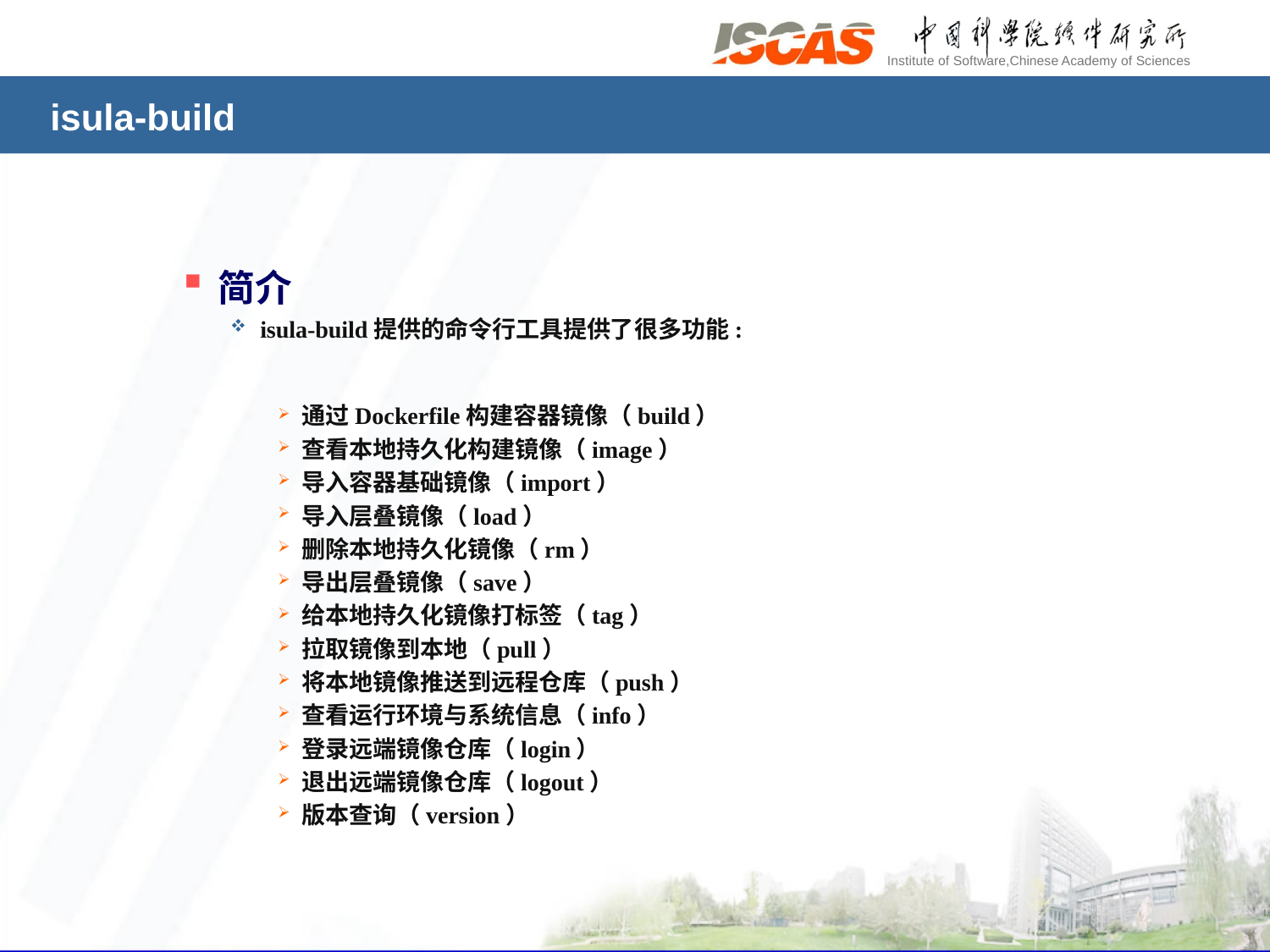

# isula-build
简介
isula-build提供的命令行工具提供了很多功能:

通过Dockerfile构建容器镜像（build）
查看本地持久化构建镜像（image）
导入容器基础镜像（import）
导入层叠镜像（load）
删除本地持久化镜像（rm）
导出层叠镜像（save）
给本地持久化镜像打标签（tag）
拉取镜像到本地（pull）
将本地镜像推送到远程仓库（push）
查看运行环境与系统信息（info）
登录远端镜像仓库（login）
退出远端镜像仓库（logout）
版本查询（version）